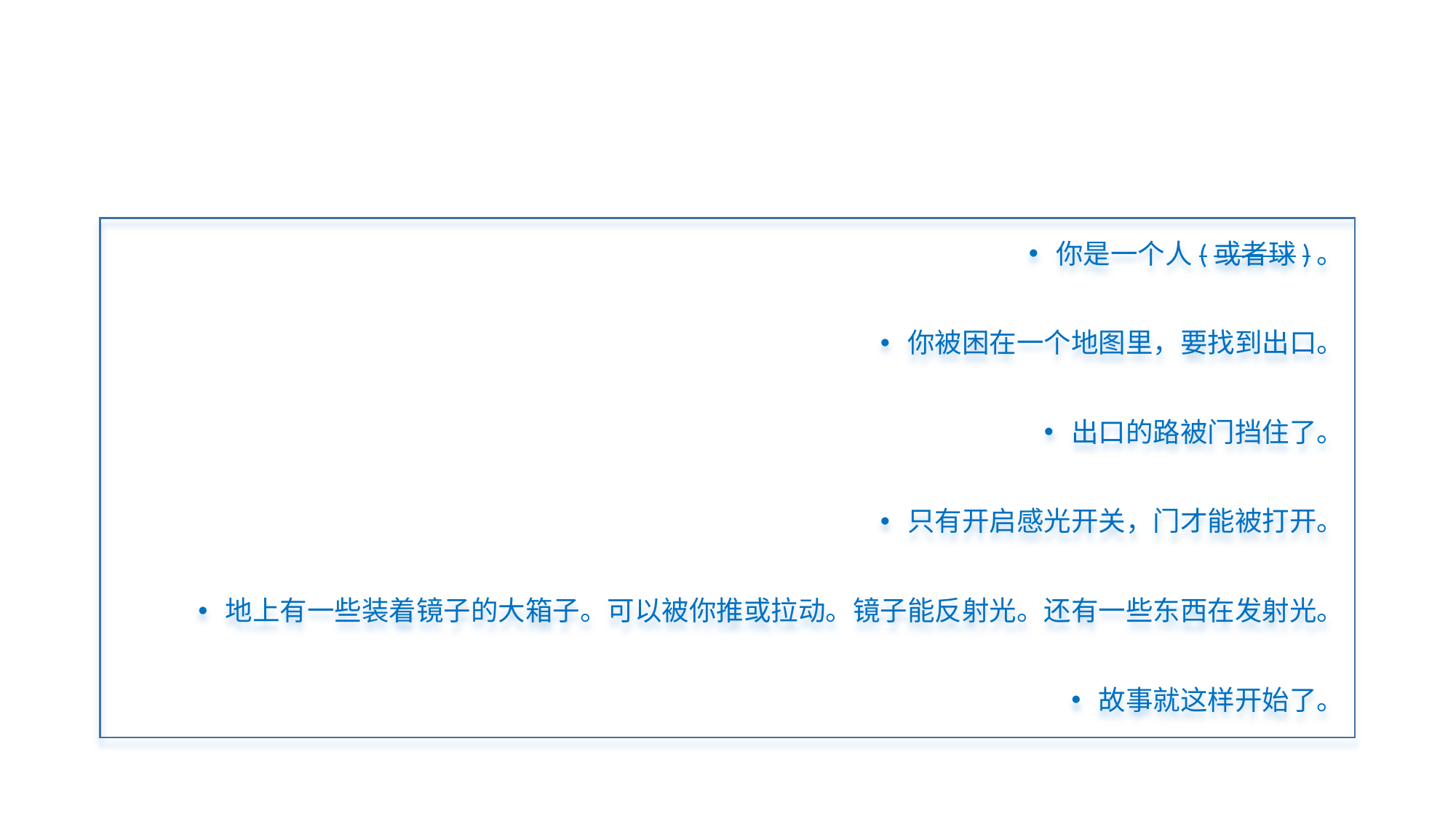

#
你是一个人(或者球)。

你被困在一个地图里，要找到出口。

出口的路被门挡住了。

只有开启感光开关，门才能被打开。

地上有一些装着镜子的大箱子。可以被你推或拉动。镜子能反射光。还有一些东西在发射光。

故事就这样开始了。